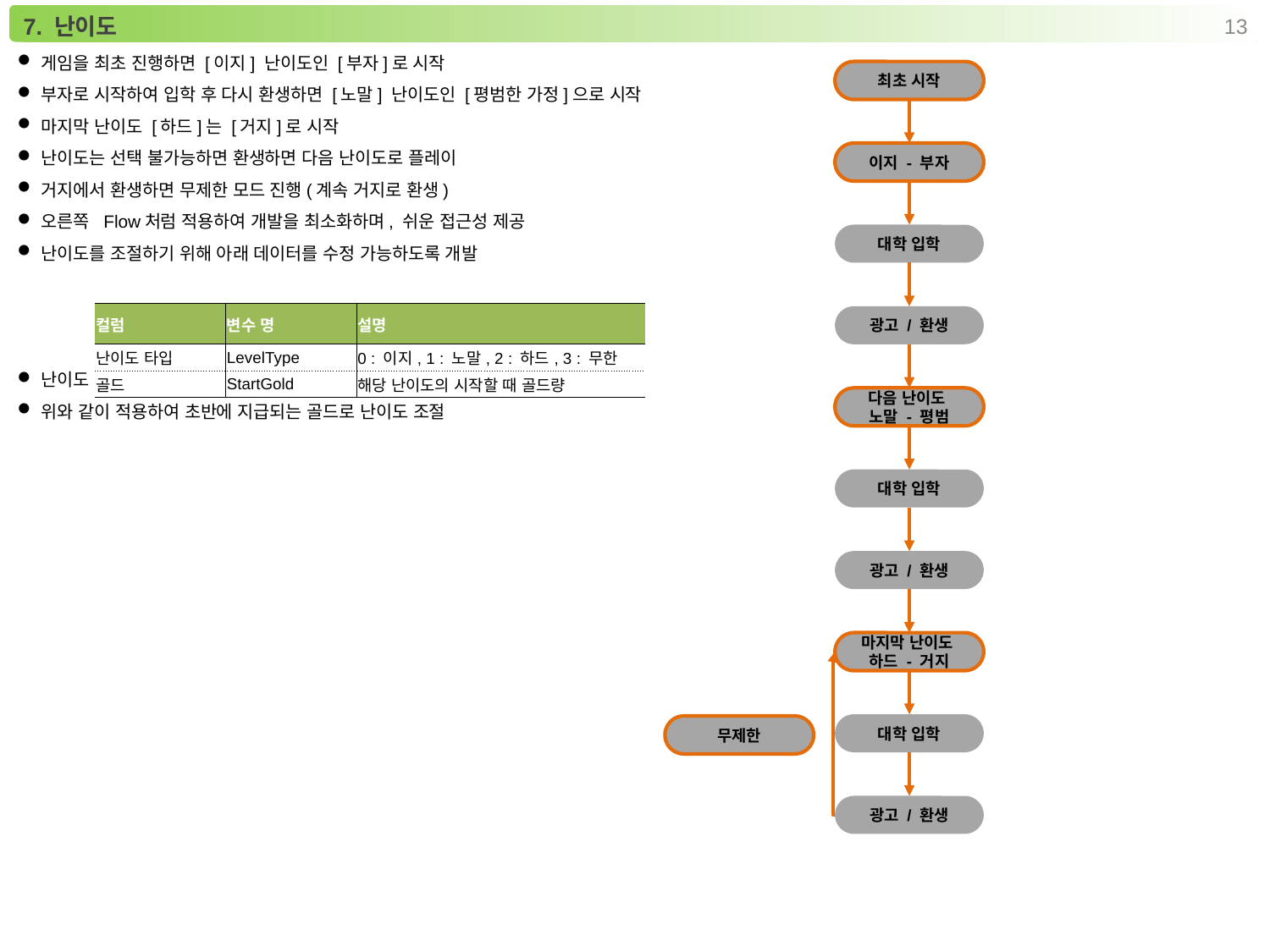

13
7. 난이도
게임을 최초 진행하면 [이지] 난이도인 [부자]로 시작
부자로 시작하여 입학 후 다시 환생하면 [노말] 난이도인 [평범한 가정]으로 시작
마지막 난이도 [하드]는 [거지]로 시작
난이도는 선택 불가능하면 환생하면 다음 난이도로 플레이
거지에서 환생하면 무제한 모드 진행(계속 거지로 환생)
오른쪽  Flow처럼 적용하여 개발을 최소화하며, 쉬운 접근성 제공
난이도를 조절하기 위해 아래 데이터를 수정 가능하도록 개발

난이도 컬럼은 개발 중 추가 될 수 있습니다.
위와 같이 적용하여 초반에 지급되는 골드로 난이도 조절

최초 시작
이지 - 부자
대학 입학
| 컬럼 | 변수 명 | 설명 |
| --- | --- | --- |
| 난이도 타입 | LevelType | 0 : 이지, 1 : 노말, 2 : 하드, 3 : 무한 |
| 골드 | StartGold | 해당 난이도의 시작할 때 골드량 |
광고 / 환생
다음 난이도
노말 - 평범
대학 입학
광고 / 환생
마지막 난이도
하드 - 거지
대학 입학
무제한
광고 / 환생